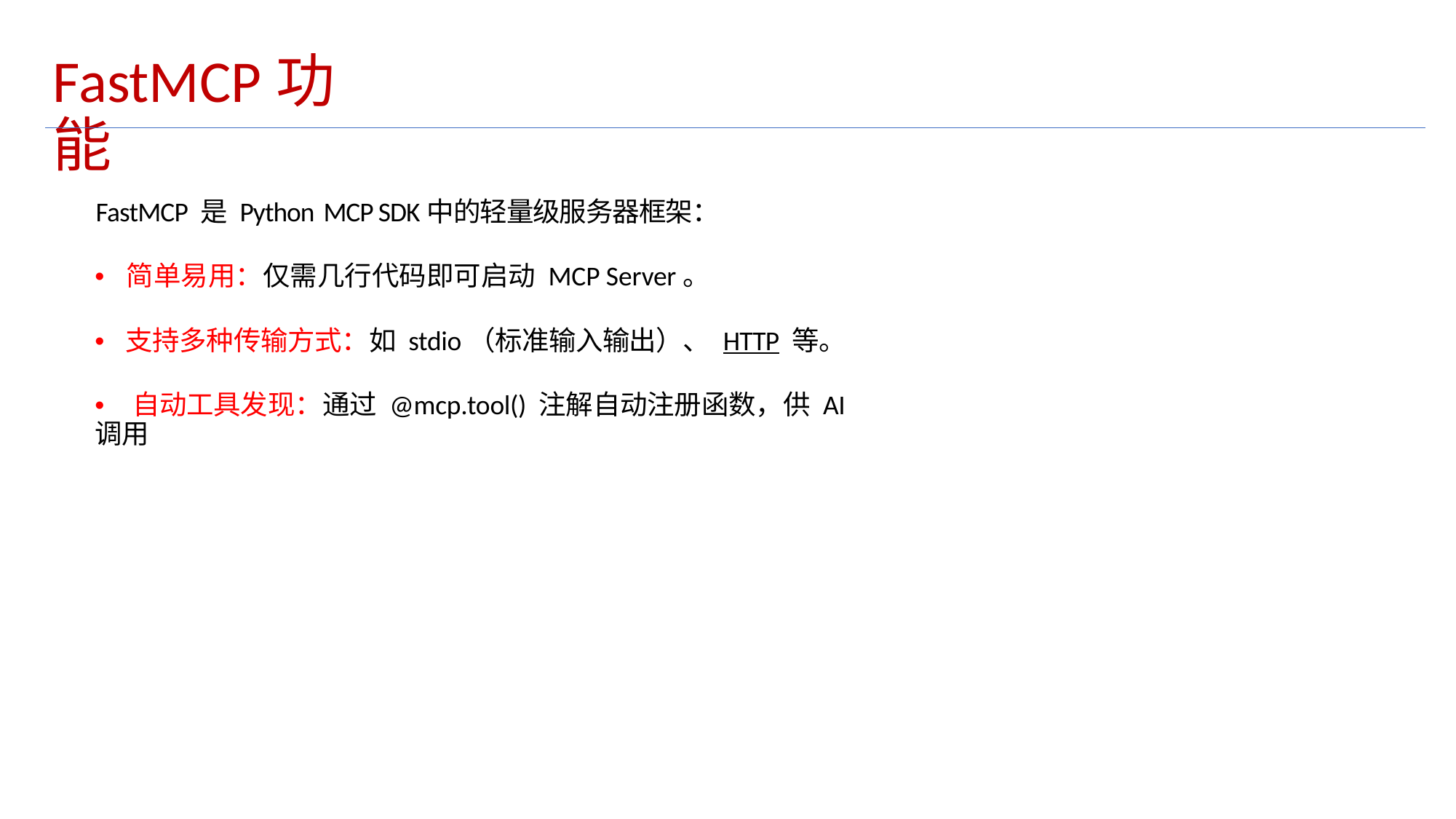

FastMCP功能

FastMCP 是 Python MCP SDK中的轻量级服务器框架：

•  简单易用：仅需几行代码即可启动 MCP Server。

•  支持多种传输方式：如 stdio（标准输入输出）、 HTTP 等。

•  自动工具发现：通过 @mcp.tool() 注解自动注册函数，供 AI 调用